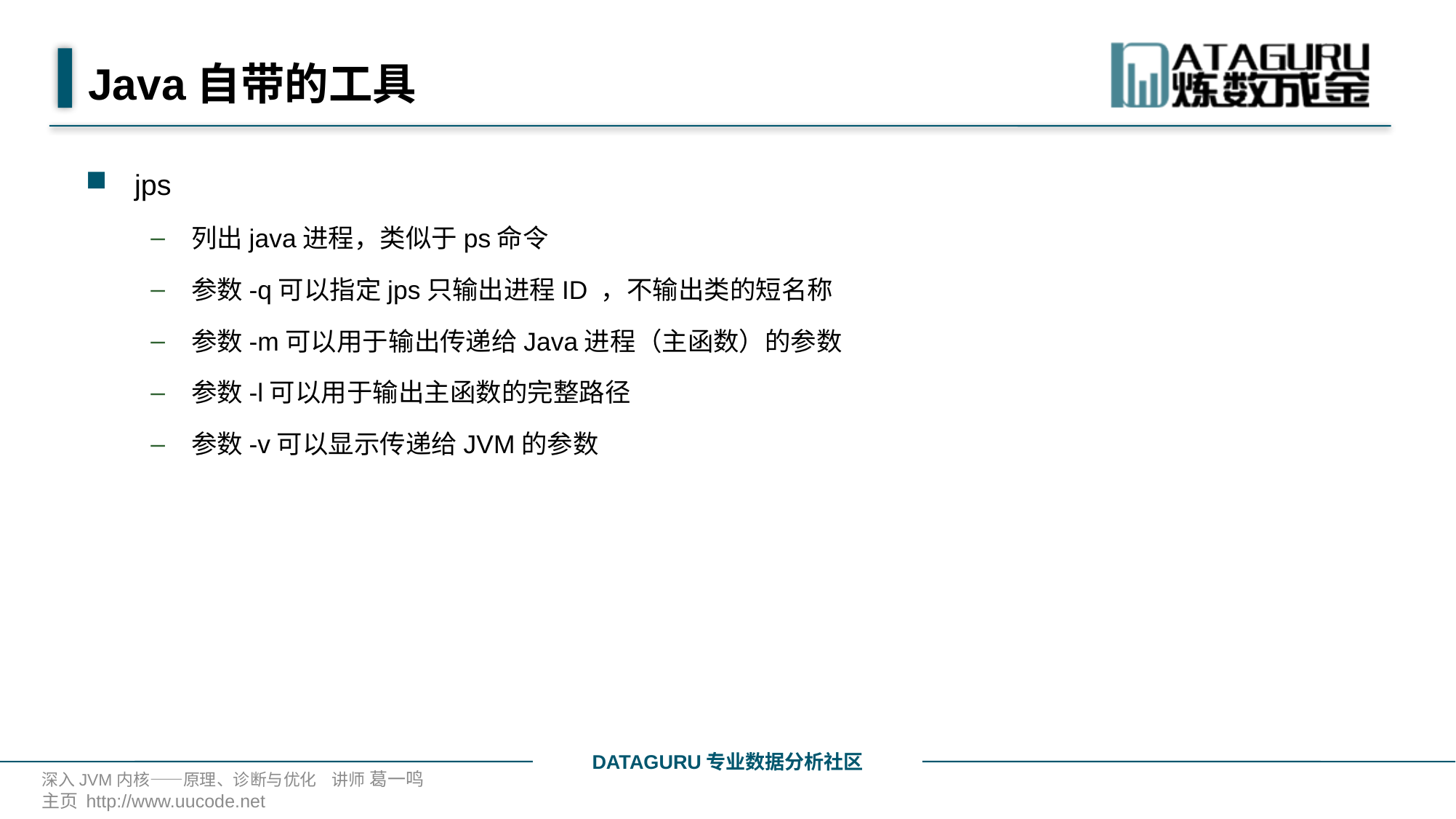

# Java自带的工具
jps
列出java进程，类似于ps命令
参数-q可以指定jps只输出进程ID ，不输出类的短名称
参数-m可以用于输出传递给Java进程（主函数）的参数
参数-l可以用于输出主函数的完整路径
参数-v可以显示传递给JVM的参数